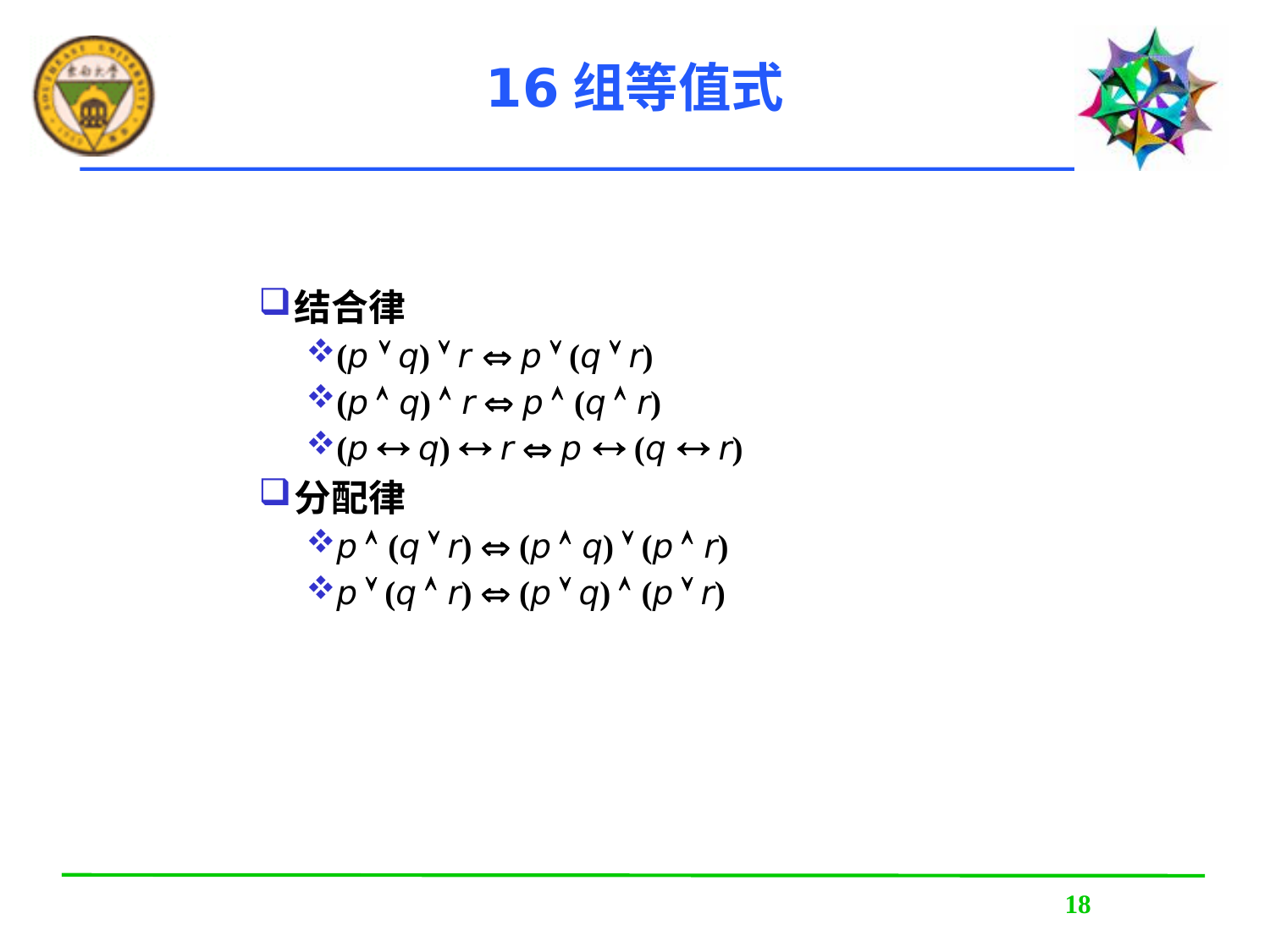

16组等值式
结合律
(p ∨ q) ∨ r ⇔ p ∨ (q ∨ r)
(p ∧ q) ∧ r ⇔ p ∧ (q ∧ r)
(p ↔ q) ↔ r ⇔ p ↔ (q ↔ r)
分配律
p ∧ (q ∨ r) ⇔ (p ∧ q) ∨ (p ∧ r)
p ∨ (q ∧ r) ⇔ (p ∨ q) ∧ (p ∨ r)